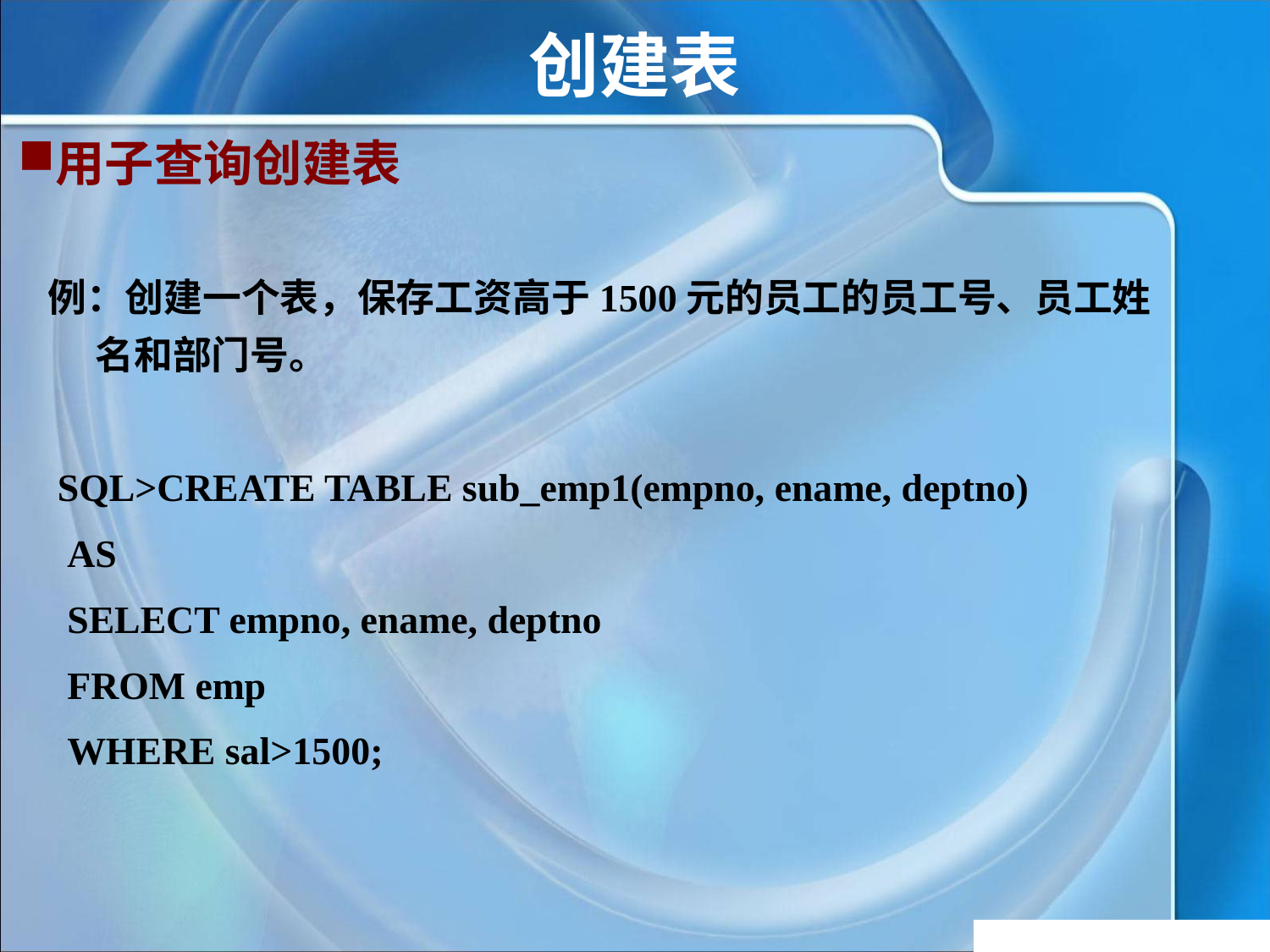

# 创建表
用子查询创建表

例：创建一个表，保存工资高于1500元的员工的员工号、员工姓名和部门号。

 SQL>CREATE TABLE sub_emp1(empno, ename, deptno)
  AS
  SELECT empno, ename, deptno
  FROM emp
  WHERE sal>1500;
46